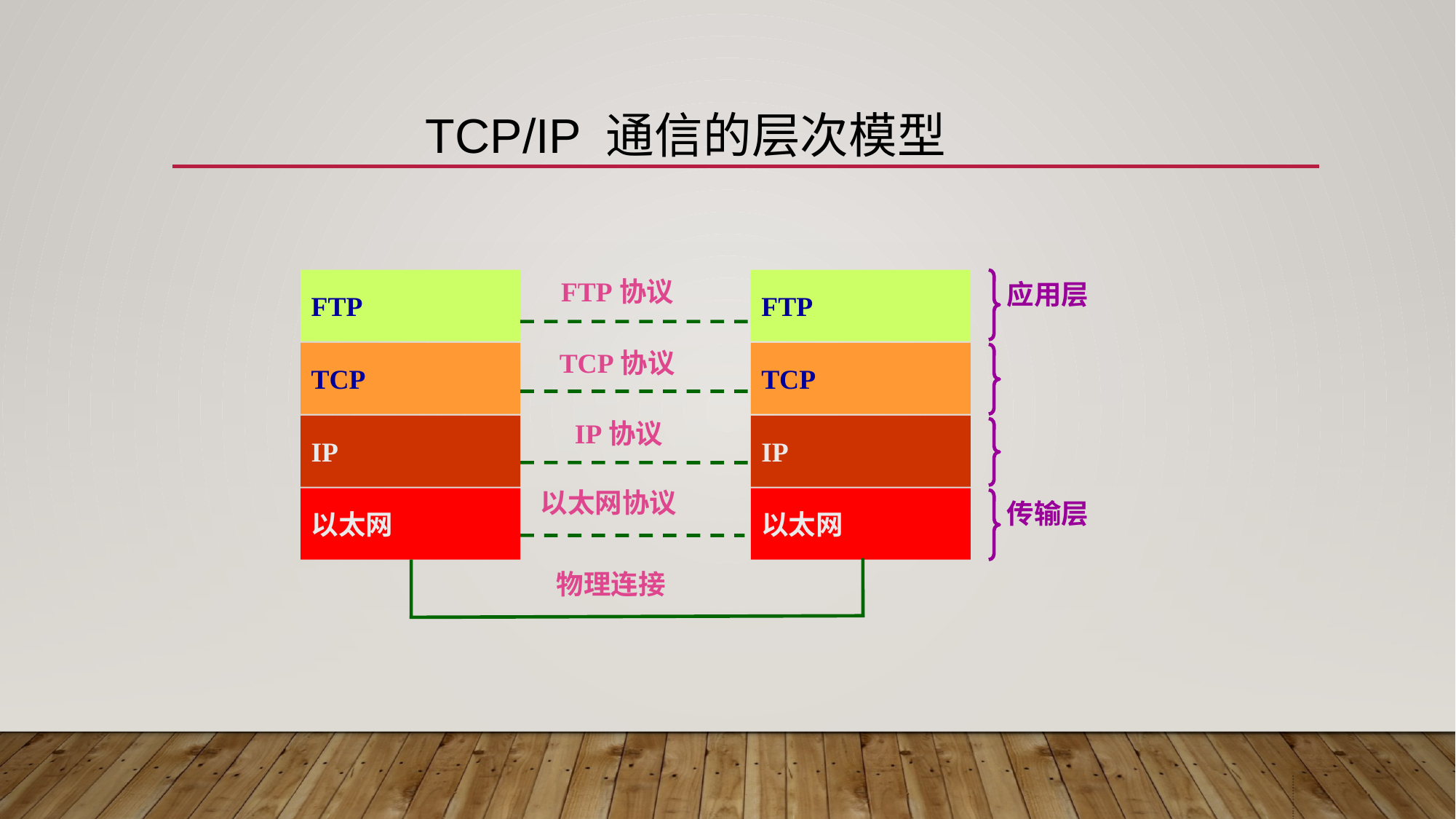

TCP/IP 通信的层次模型
FTP协议
FTP
TCP
IP
以太网
FTP
TCP
IP
以太网

应用层

TCP协议

IP协议

以太网协议

传输层

物理连接

剔餐怯钝斡偷霄吵疟丑沽韧黎跨舶糜肛招泌湛滴晤无糯丑很诽湍操憋镀瀑软件体系结构软件体系结构